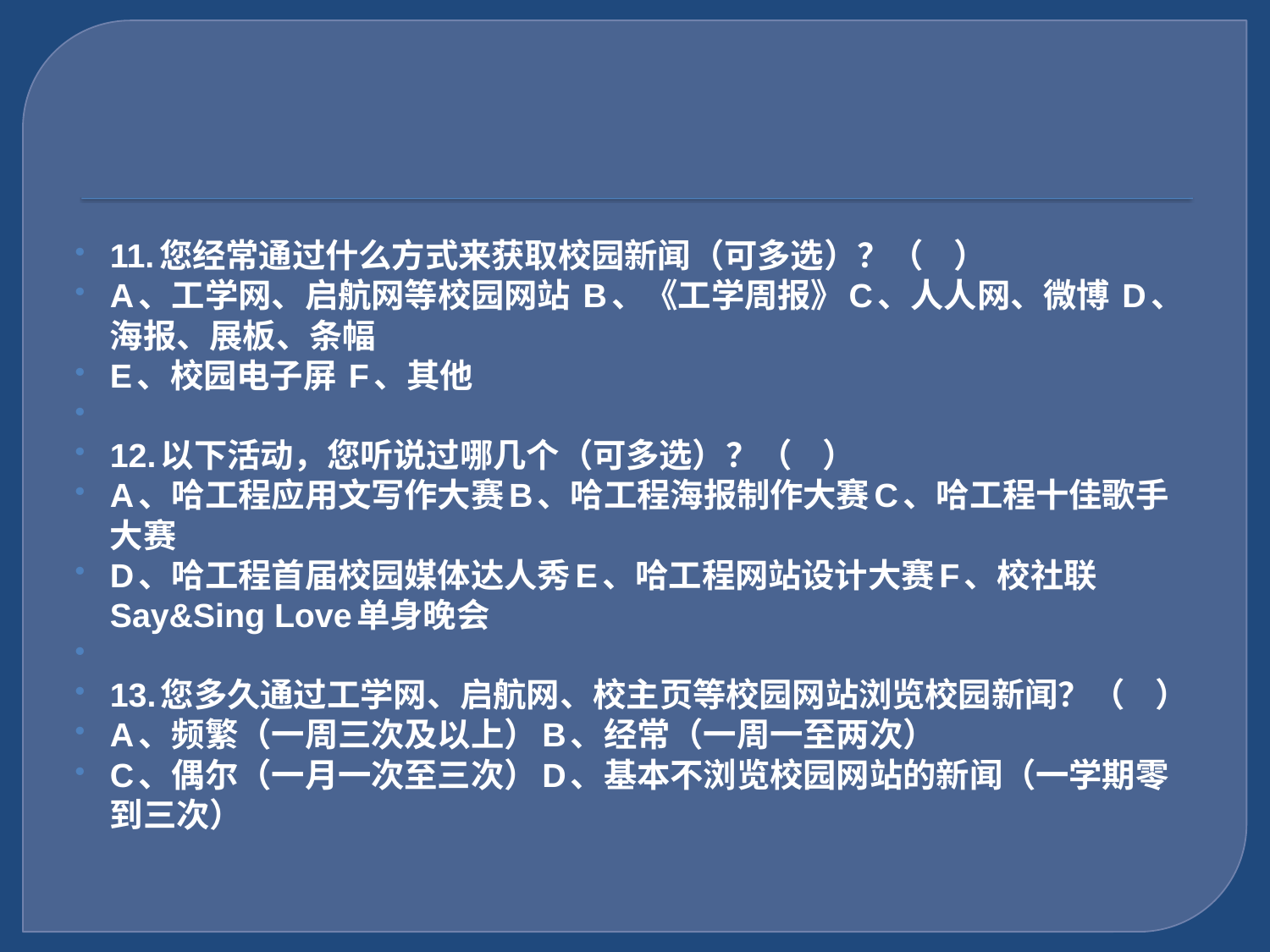

#
11.您经常通过什么方式来获取校园新闻（可多选）？（    ）
A、工学网、启航网等校园网站 B、《工学周报》C、人人网、微博 D、海报、展板、条幅
E、校园电子屏 F、其他

12.以下活动，您听说过哪几个（可多选）？（    ）
A、哈工程应用文写作大赛B、哈工程海报制作大赛C、哈工程十佳歌手大赛
D、哈工程首届校园媒体达人秀E、哈工程网站设计大赛F、校社联Say&Sing Love单身晚会

13.您多久通过工学网、启航网、校主页等校园网站浏览校园新闻？（    ）
A、频繁（一周三次及以上）B、经常（一周一至两次）
C、偶尔（一月一次至三次）D、基本不浏览校园网站的新闻（一学期零到三次）